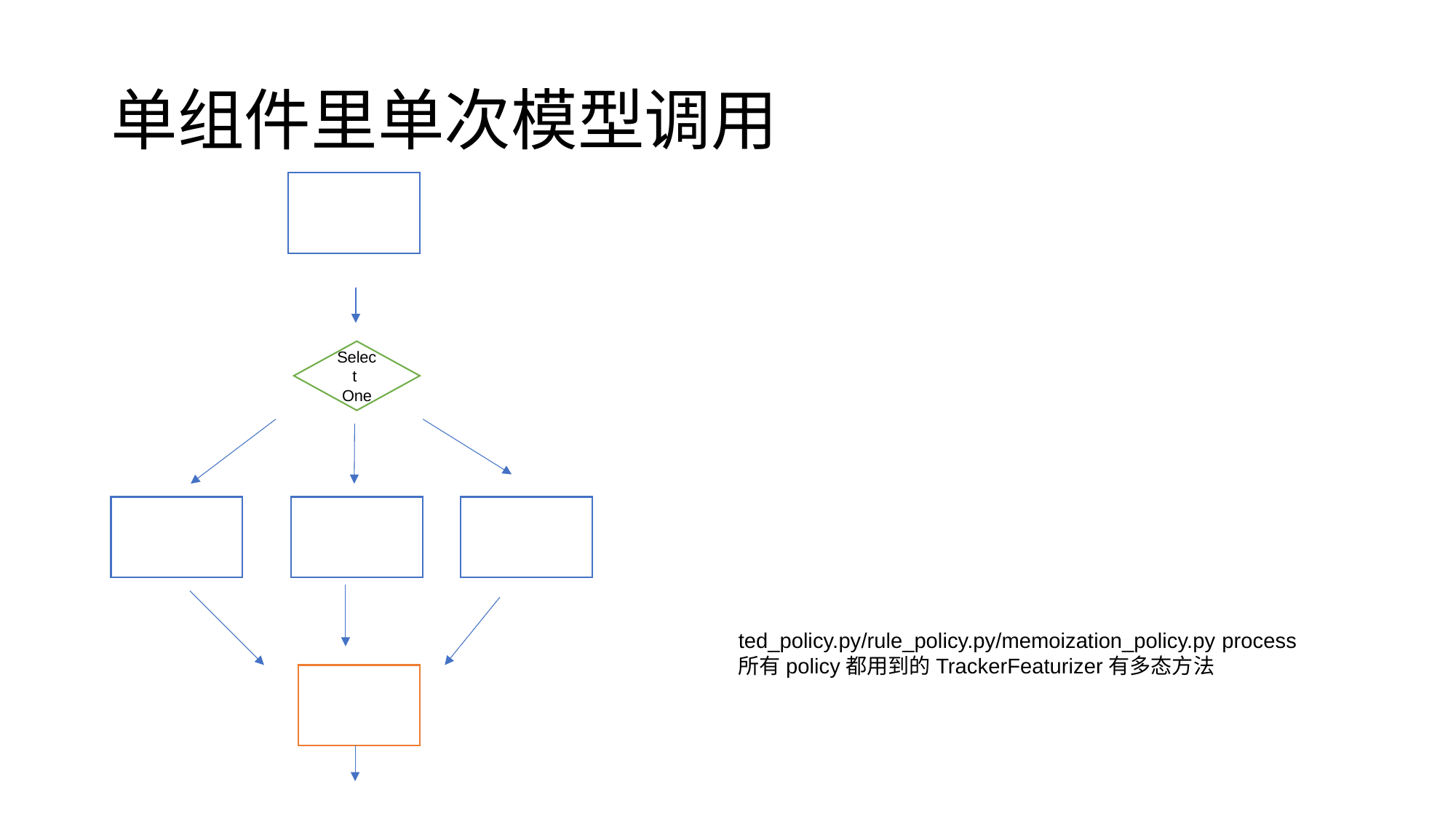

# 单组件里单次模型调用

Select  One

ted_policy.py/rule_policy.py/memoization_policy.py process
所有policy都用到的TrackerFeaturizer有多态方法